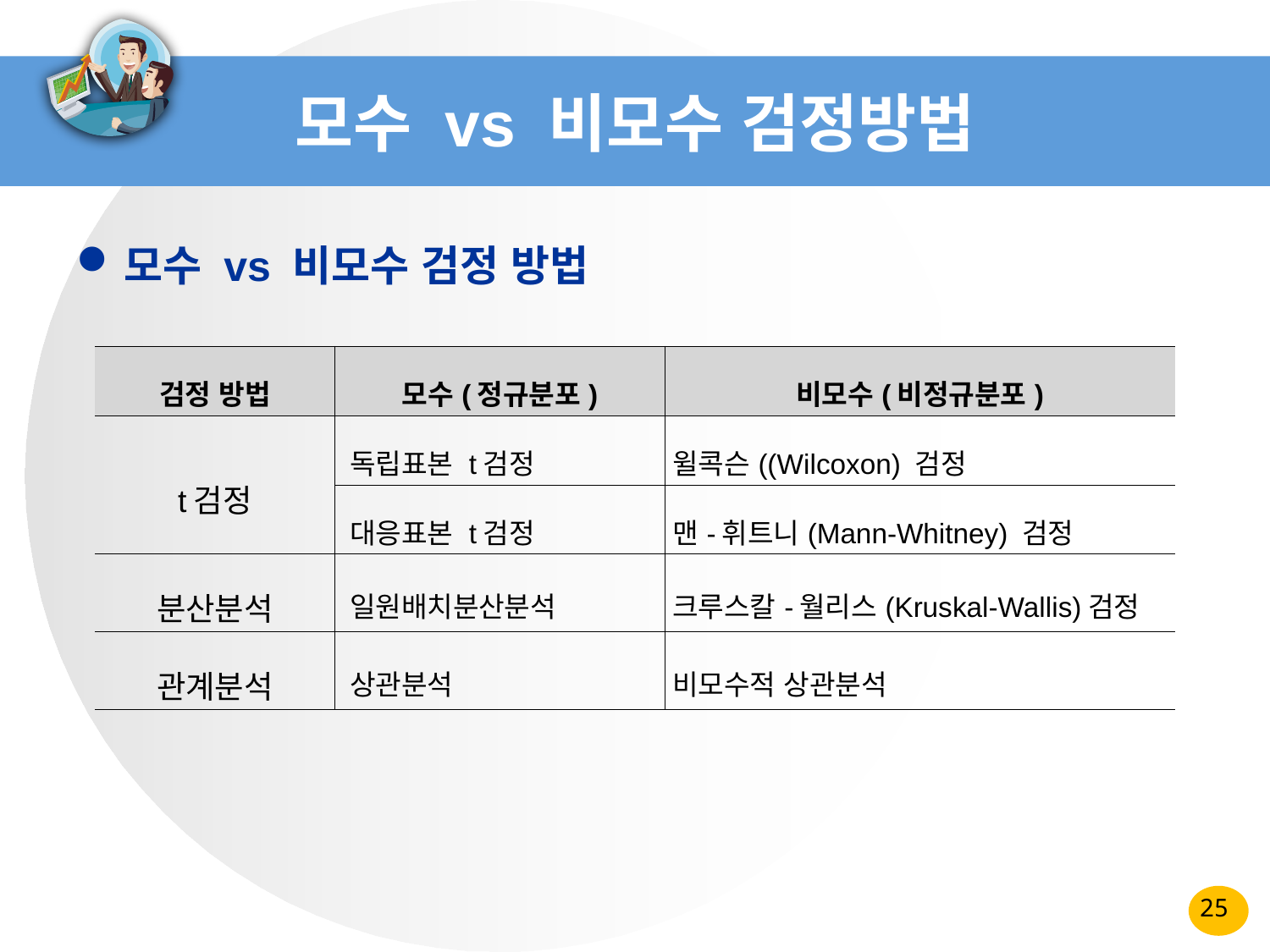

# 모수 vs 비모수 검정방법
모수 vs 비모수 검정 방법
| 검정 방법 | 모수(정규분포) | 비모수(비정규분포) |
| --- | --- | --- |
| t검정 | 독립표본 t검정 | 윌콕슨((Wilcoxon) 검정 |
|  | 대응표본 t검정 | 맨-휘트니(Mann-Whitney) 검정 |
| 분산분석 | 일원배치분산분석 | 크루스칼-월리스(Kruskal-Wallis)검정 |
| 관계분석 | 상관분석 | 비모수적 상관분석 |
25